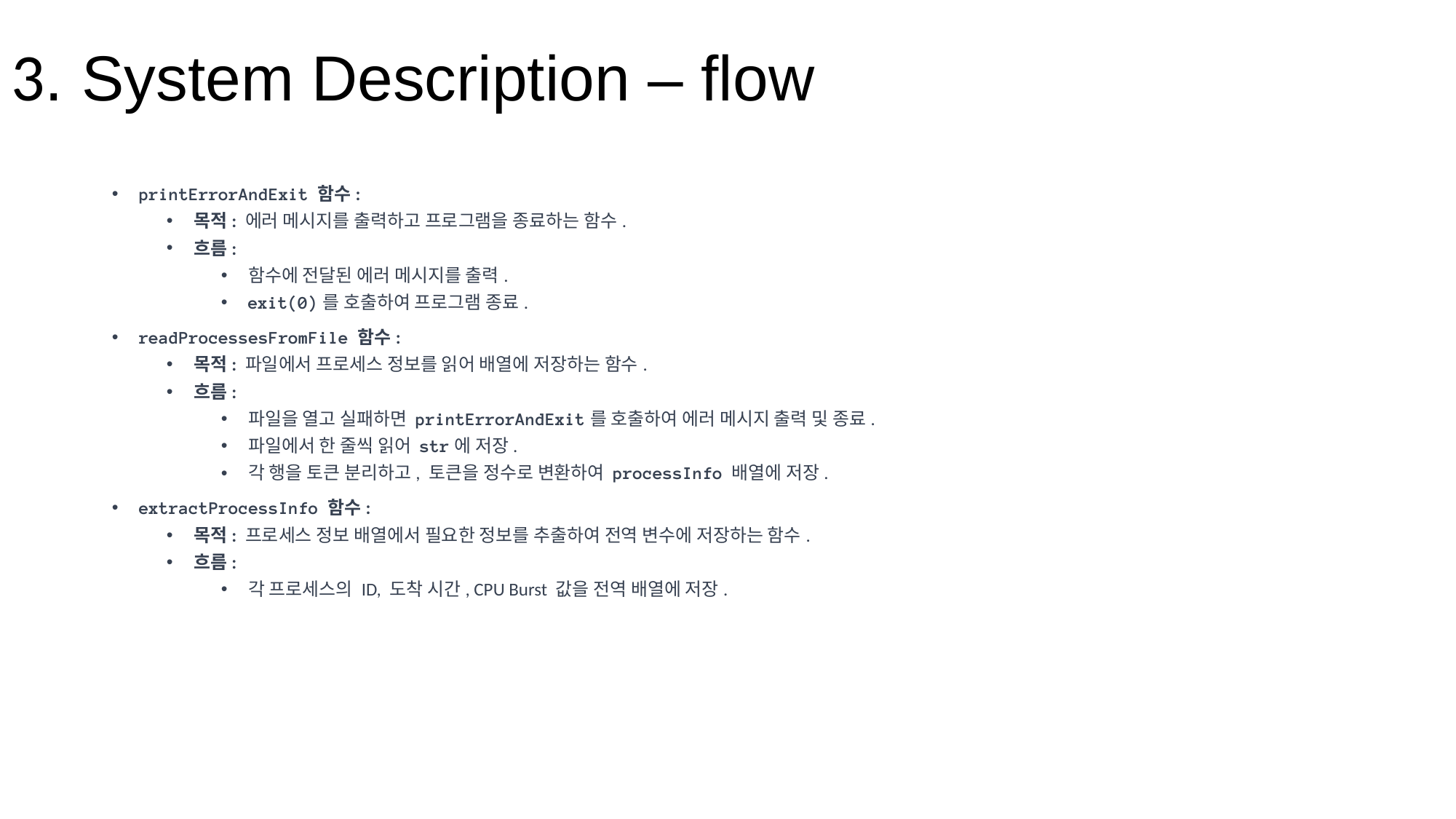

# 3. System Description – flow
printErrorAndExit 함수:
목적: 에러 메시지를 출력하고 프로그램을 종료하는 함수.
흐름:
함수에 전달된 에러 메시지를 출력.
exit(0)를 호출하여 프로그램 종료.
readProcessesFromFile 함수:
목적: 파일에서 프로세스 정보를 읽어 배열에 저장하는 함수.
흐름:
파일을 열고 실패하면 printErrorAndExit를 호출하여 에러 메시지 출력 및 종료.
파일에서 한 줄씩 읽어 str에 저장.
각 행을 토큰 분리하고, 토큰을 정수로 변환하여 processInfo 배열에 저장.
extractProcessInfo 함수:
목적: 프로세스 정보 배열에서 필요한 정보를 추출하여 전역 변수에 저장하는 함수.
흐름:
각 프로세스의 ID, 도착 시간, CPU Burst 값을 전역 배열에 저장.